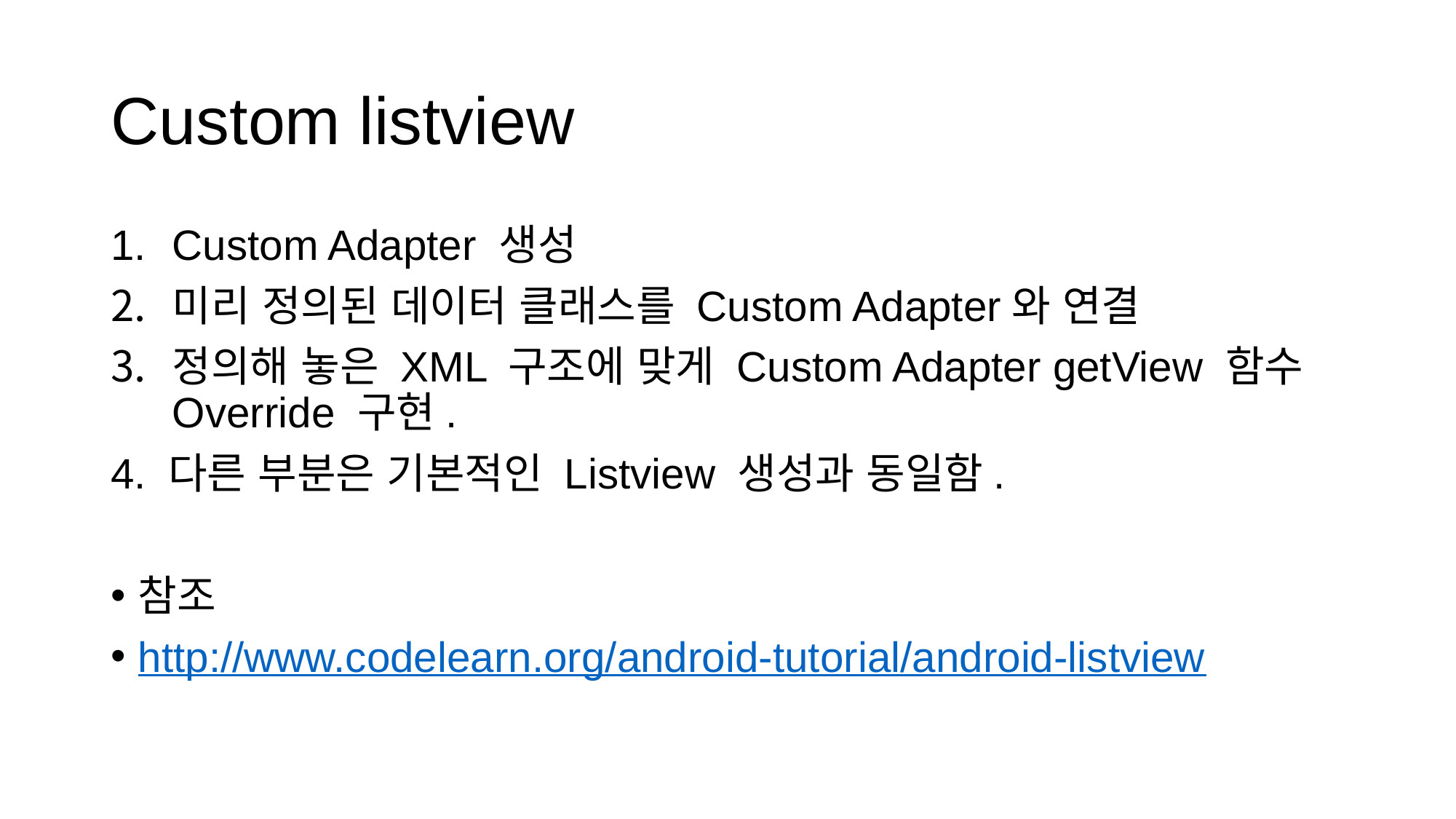

# Custom listview
Custom Adapter 생성
미리 정의된 데이터 클래스를 Custom Adapter와 연결
정의해 놓은 XML 구조에 맞게 Custom Adapter getView 함수 Override 구현.
4. 다른 부분은 기본적인 Listview 생성과 동일함.

참조
http://www.codelearn.org/android-tutorial/android-listview